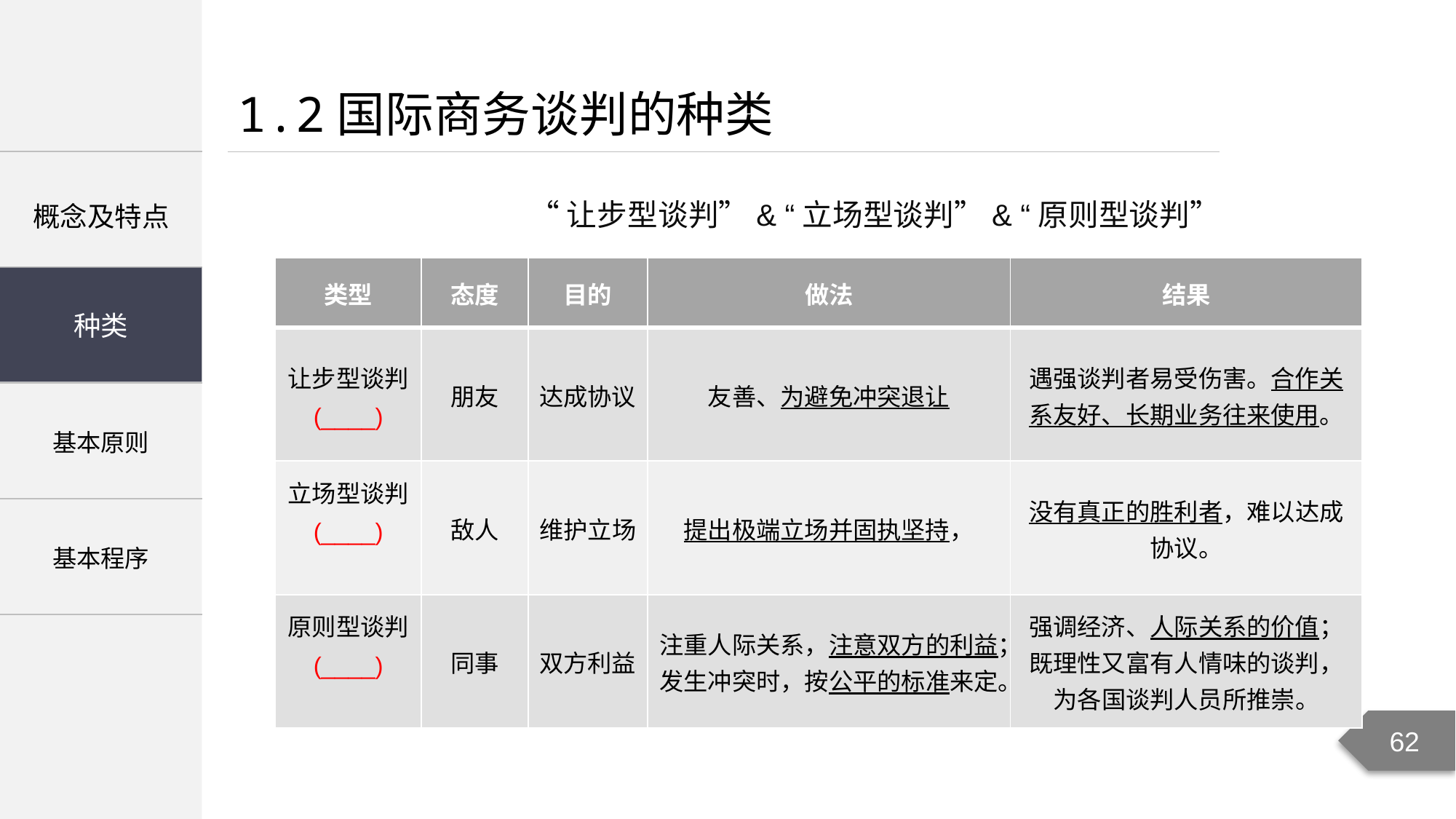

1.2国际商务谈判的种类
| 概念及特点 |
| --- |
|  |
| 基本原则 |
| 基本程序 |
“让步型谈判”& “立场型谈判”& “原则型谈判”
| 类型 | 态度 | 目的 | 做法 | 结果 |
| --- | --- | --- | --- | --- |
| 让步型谈判 (\_\_\_\_) | 朋友 | 达成协议 | 友善、为避免冲突退让 | 遇强谈判者易受伤害。合作关系友好、长期业务往来使用。 |
| 立场型谈判 (\_\_\_\_) | 敌人 | 维护立场 | 提出极端立场并固执坚持， | 没有真正的胜利者，难以达成协议。 |
| 原则型谈判 (\_\_\_\_) | 同事 | 双方利益 | 注重人际关系，注意双方的利益；发生冲突时，按公平的标准来定。 | 强调经济、人际关系的价值；既理性又富有人情味的谈判，为各国谈判人员所推崇。 |
种类

62